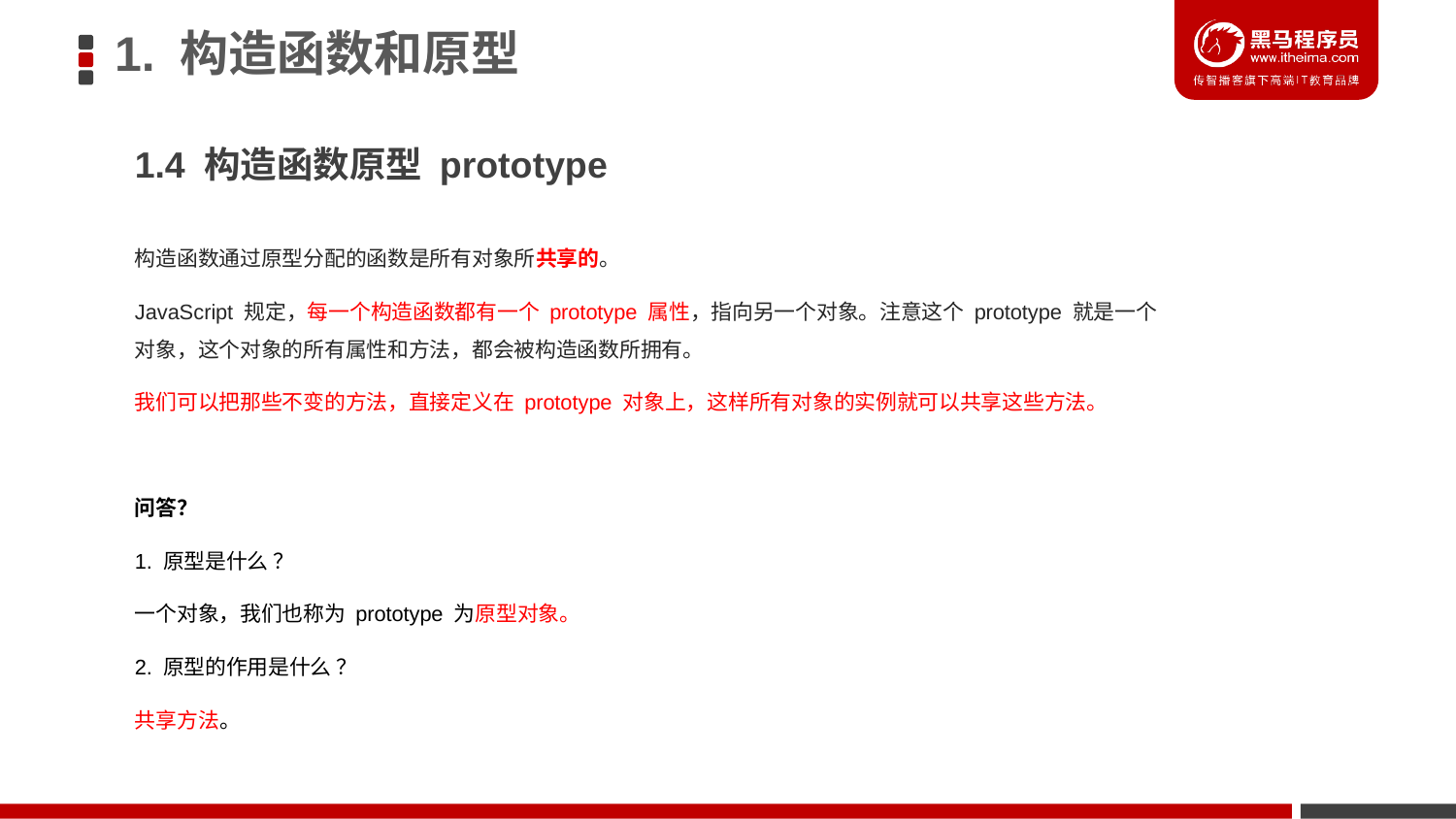

# 1. 构造函数和原型
1.4 构造函数原型 prototype
构造函数通过原型分配的函数是所有对象所共享的。
JavaScript 规定，每一个构造函数都有一个 prototype 属性，指向另一个对象。注意这个 prototype 就是一个对象，这个对象的所有属性和方法，都会被构造函数所拥有。
我们可以把那些不变的方法，直接定义在 prototype 对象上，这样所有对象的实例就可以共享这些方法。
问答？
1. 原型是什么 ？
一个对象，我们也称为 prototype 为原型对象。
2. 原型的作用是什么 ？
共享方法。